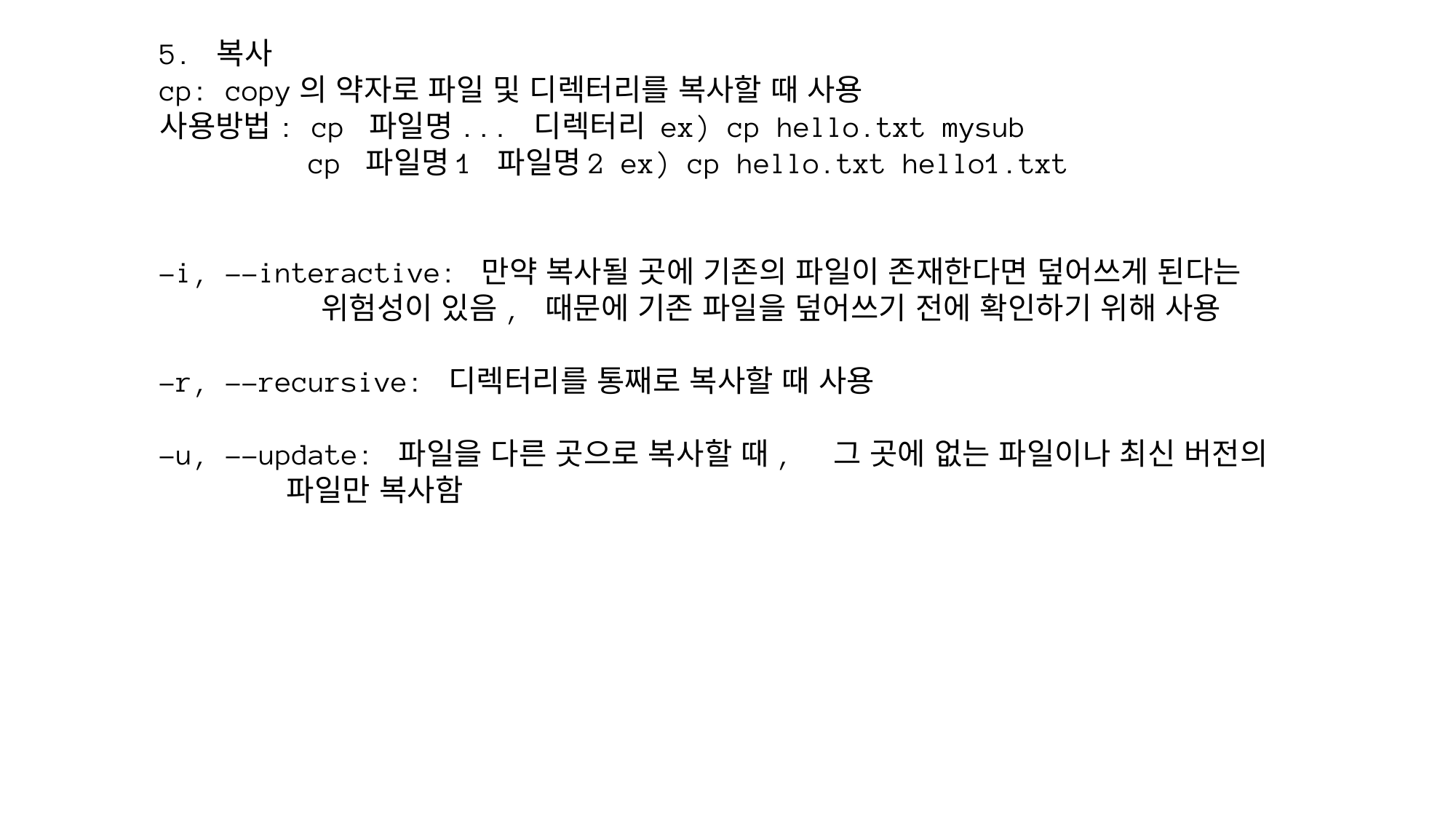

5. 복사
cp: copy의 약자로 파일 및 디렉터리를 복사할 때 사용
사용방법: cp 파일명... 디렉터리 ex) cp hello.txt mysub
         cp 파일명1 파일명2 ex) cp hello.txt hello1.txt

-i, --interactive: 만약 복사될 곳에 기존의 파일이 존재한다면 덮어쓰게 된다는
                  위험성이 있음, 때문에 기존 파일을 덮어쓰기 전에 확인하기 위해 사용

-r, --recursive: 디렉터리를 통째로 복사할 때 사용

-u, --update: 파일을 다른 곳으로 복사할 때,  그 곳에 없는 파일이나 최신 버전의
              파일만 복사함